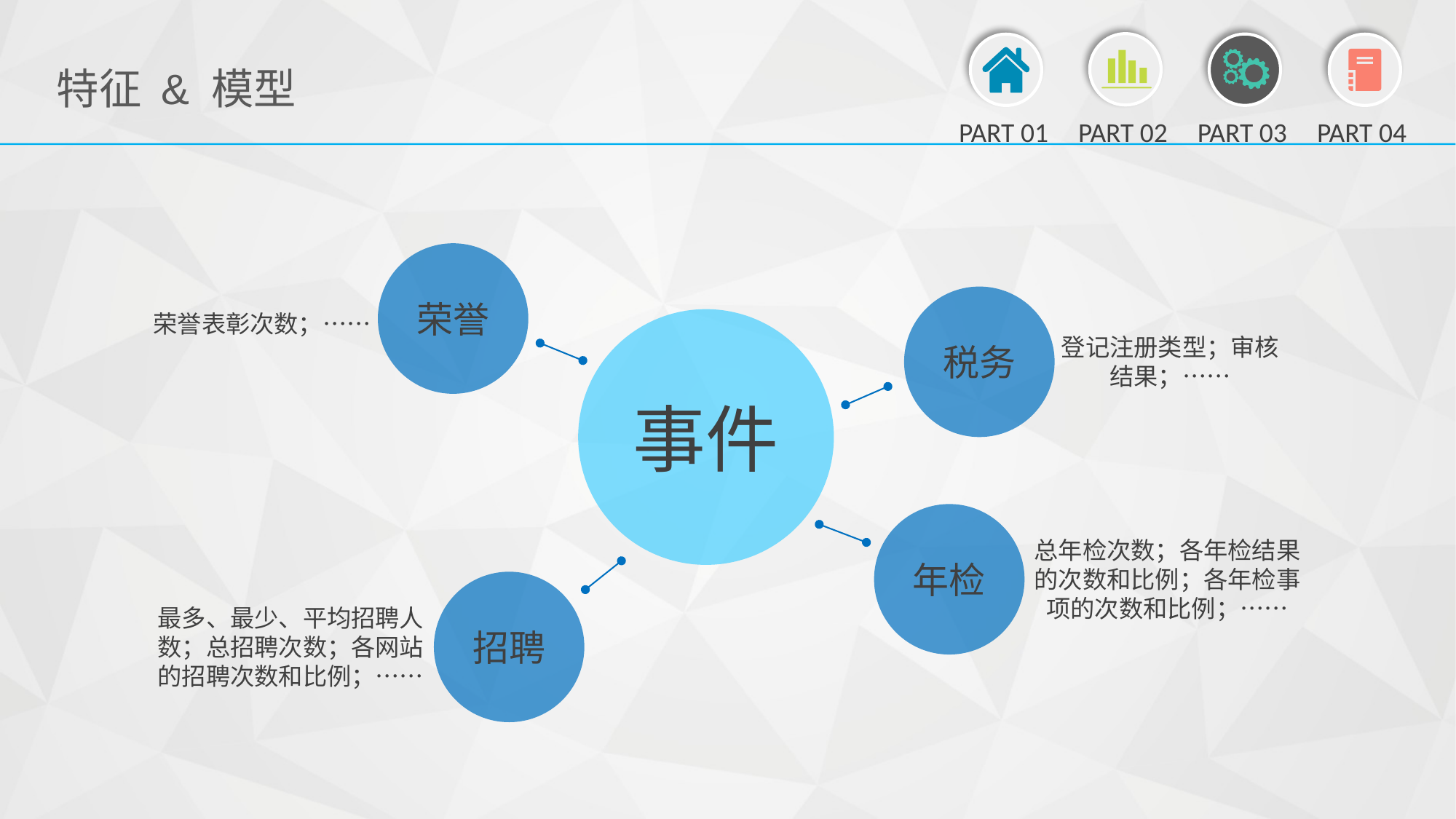

荣誉
税务
荣誉表彰次数；……
事件
登记注册类型；审核结果；……

年检

总年检次数；各年检结果的次数和比例；各年检事项的次数和比例；……
招聘

最多、最少、平均招聘人数；总招聘次数；各网站的招聘次数和比例；……